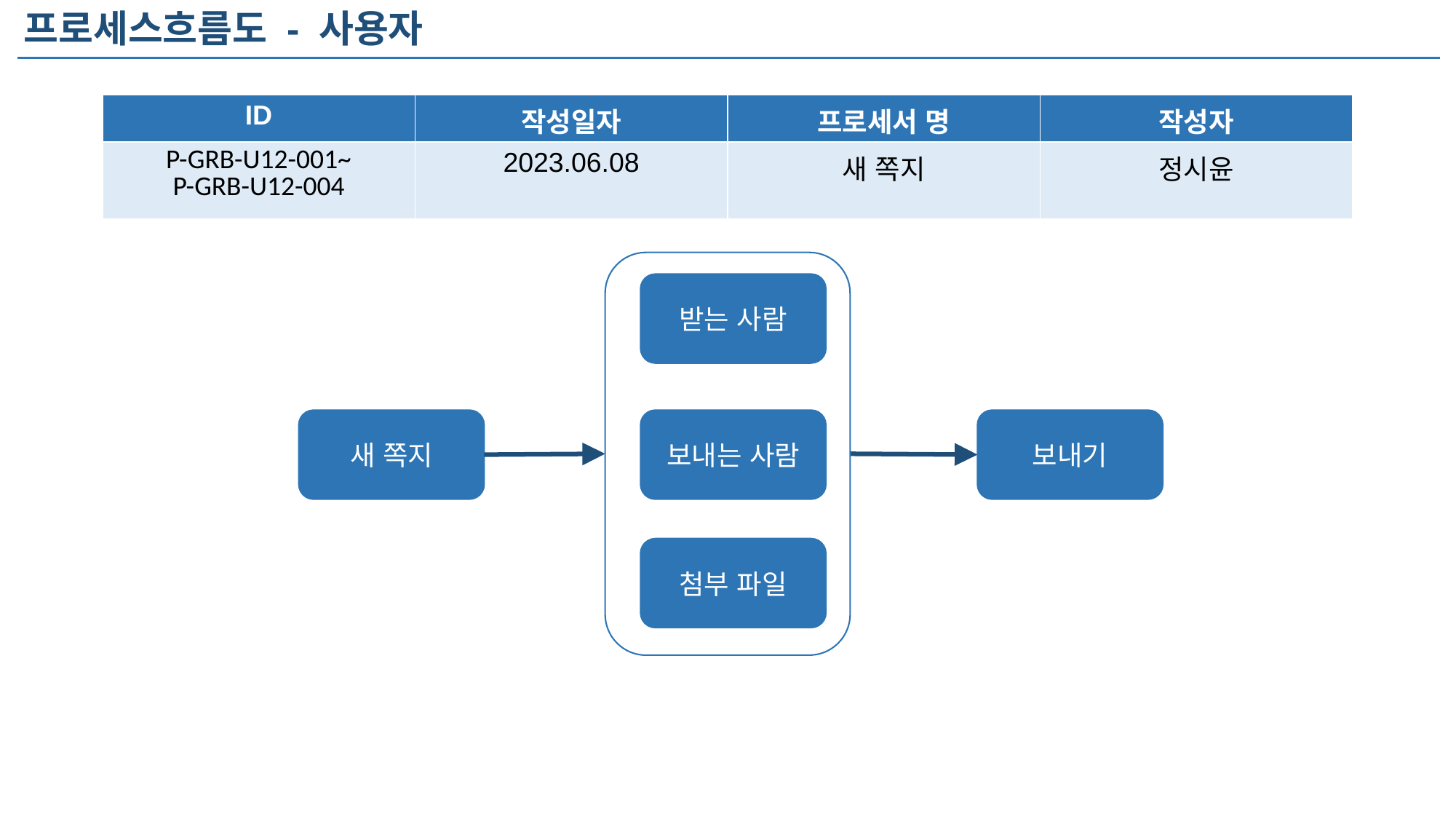

프로세스흐름도 - 사용자
| ID | 작성일자 | 프로세서 명 | 작성자 |
| --- | --- | --- | --- |
| P-GRB-U12-001~ P-GRB-U12-004 | 2023.06.08 | 새 쪽지 | 정시윤 |

받는 사람
새 쪽지
보내는 사람
보내기
첨부 파일